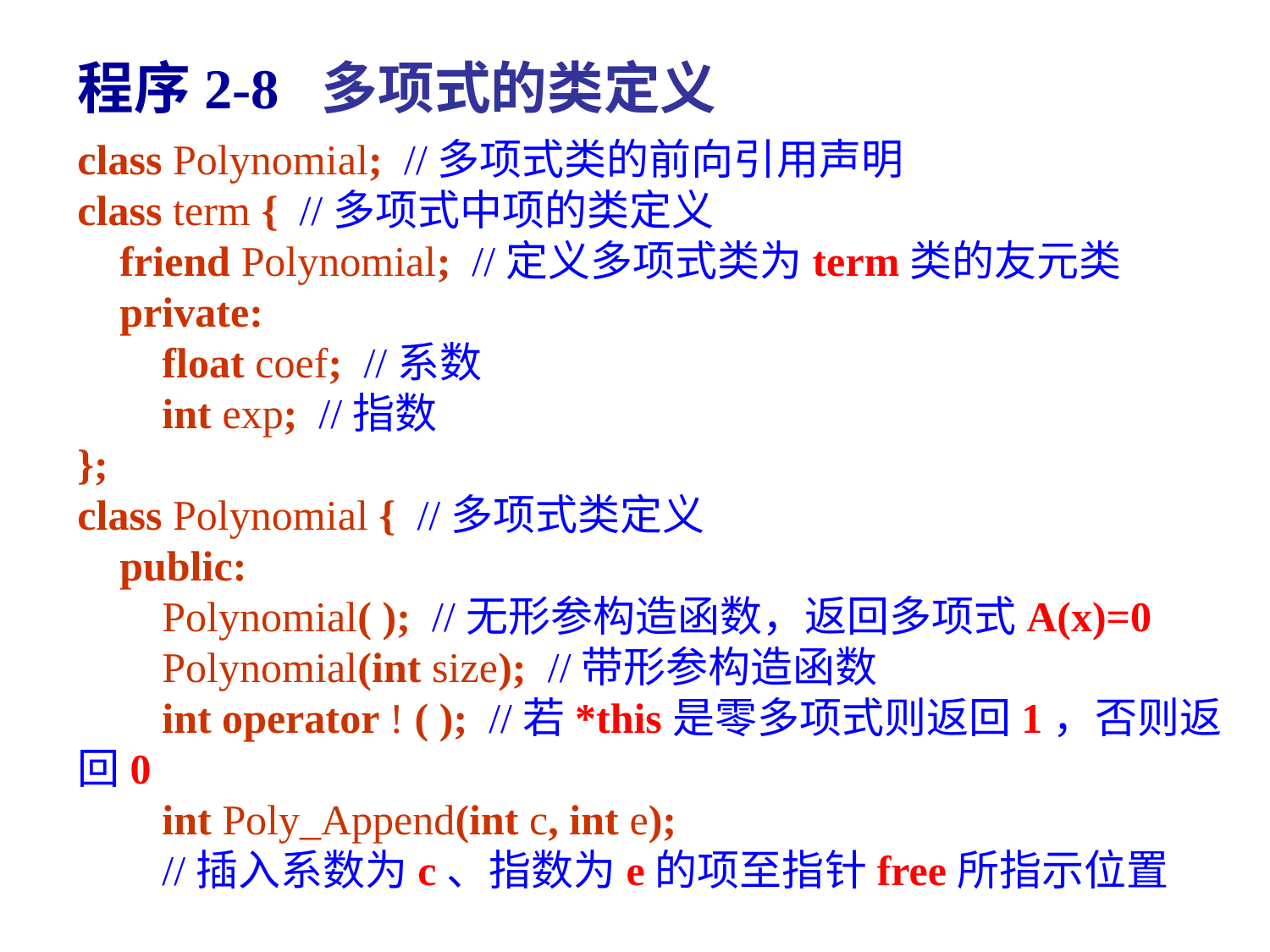

程序2-8  多项式的类定义
class Polynomial;  //多项式类的前向引用声明
class term {  //多项式中项的类定义
    friend Polynomial;  //定义多项式类为term类的友元类
    private:
        float coef;  //系数
        int exp;  //指数
};
class Polynomial {  //多项式类定义
    public:
        Polynomial( );  //无形参构造函数，返回多项式A(x)=0
        Polynomial(int size);  //带形参构造函数
        int operator ! ( );  //若*this是零多项式则返回1，否则返回0
        int Poly_Append(int c, int e);
        //插入系数为c、指数为e的项至指针free所指示位置
68